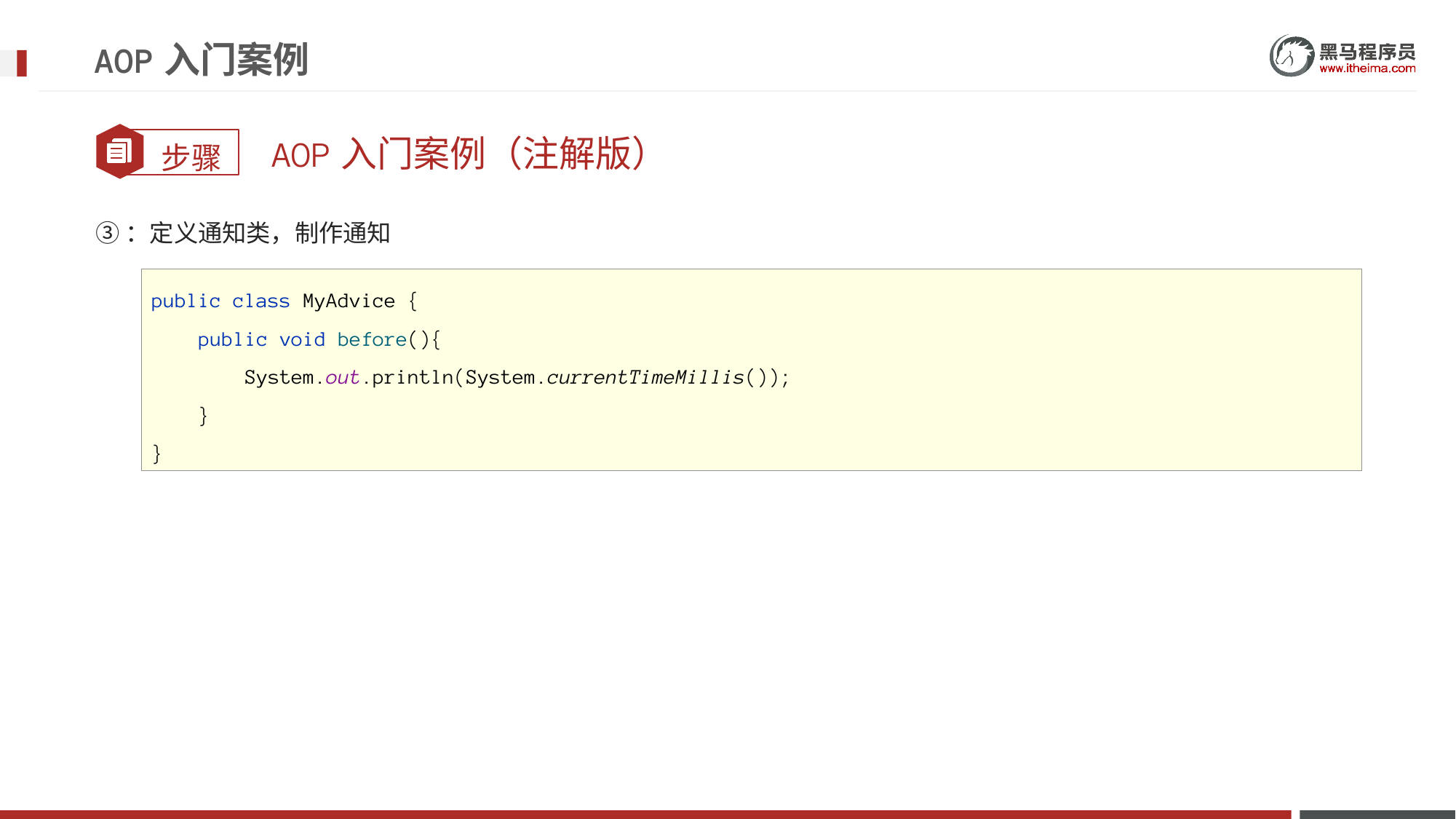

# AOP入门案例
AOP入门案例（注解版）
③：定义通知类，制作通知
public class MyAdvice {
    public void before(){
        System.out.println(System.currentTimeMillis());
    }
}